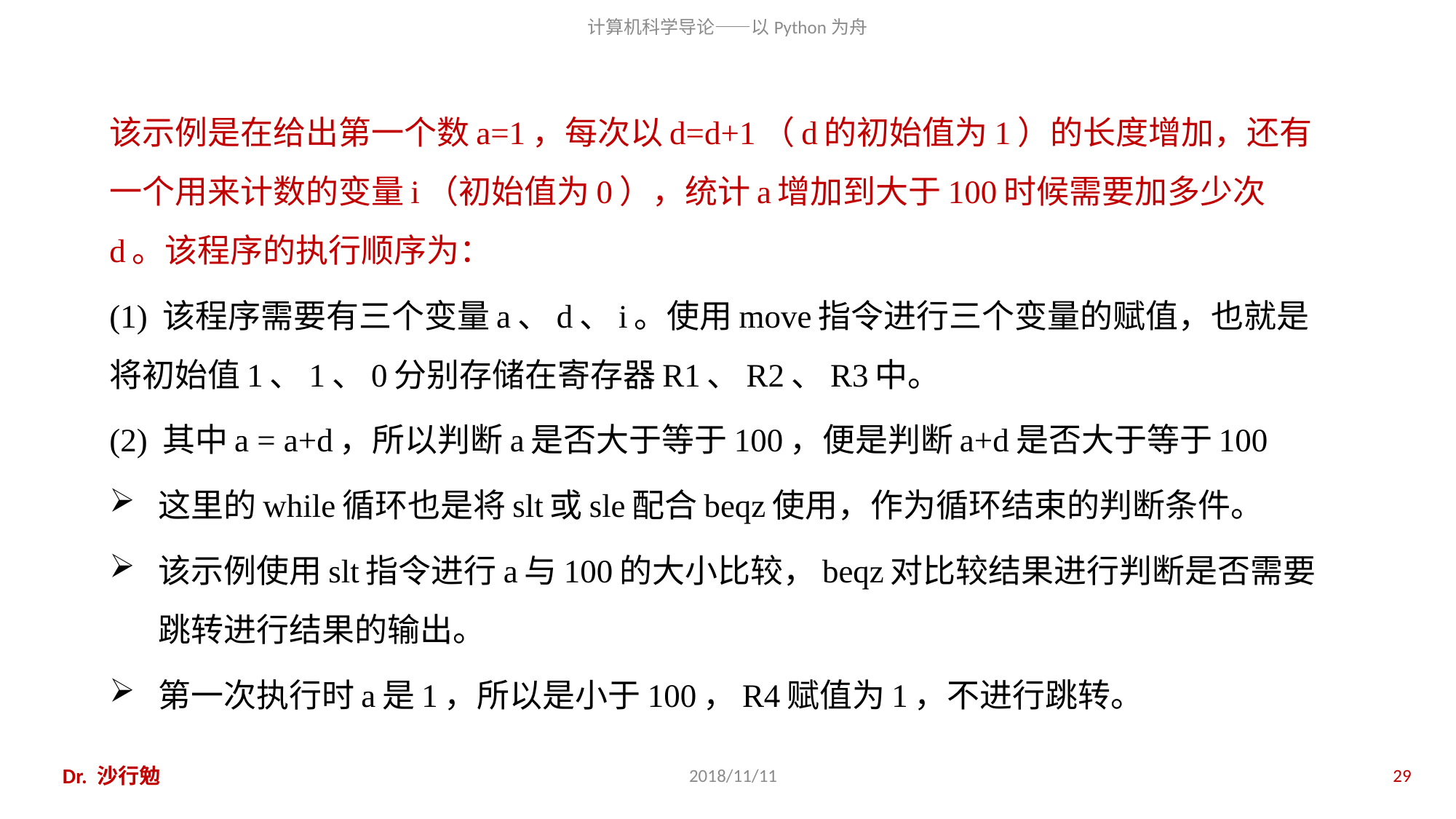

该示例是在给出第一个数a=1，每次以d=d+1（d的初始值为1）的长度增加，还有一个用来计数的变量i（初始值为0），统计a增加到大于100时候需要加多少次d。该程序的执行顺序为：
(1) 该程序需要有三个变量a、d、i。使用move指令进行三个变量的赋值，也就是将初始值1、1、0分别存储在寄存器R1、R2、R3中。
(2) 其中a = a+d，所以判断a是否大于等于100，便是判断a+d是否大于等于100
这里的while循环也是将slt或sle配合beqz使用，作为循环结束的判断条件。
该示例使用slt指令进行a与100的大小比较，beqz对比较结果进行判断是否需要跳转进行结果的输出。
第一次执行时a是1，所以是小于100，R4赋值为1，不进行跳转。

Dr. 沙行勉
2018/11/11
29